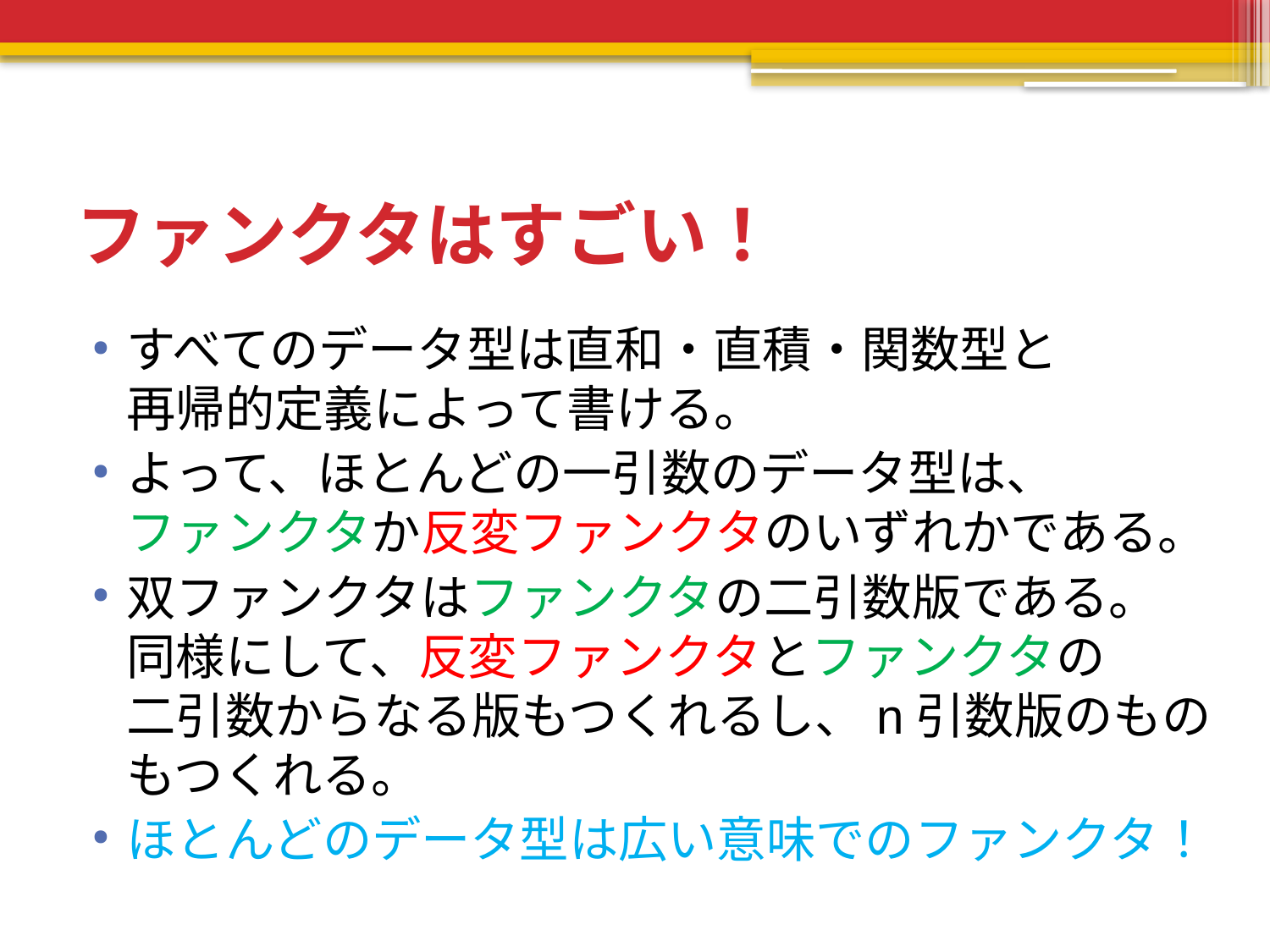

# ファンクタはすごい！
すべてのデータ型は直和・直積・関数型と
再帰的定義によって書ける。
よって、ほとんどの一引数のデータ型は、
ファンクタか反変ファンクタのいずれかである。
双ファンクタはファンクタの二引数版である。
同様にして、反変ファンクタとファンクタの
二引数からなる版もつくれるし、n引数版のものもつくれる。
ほとんどのデータ型は広い意味でのファンクタ！